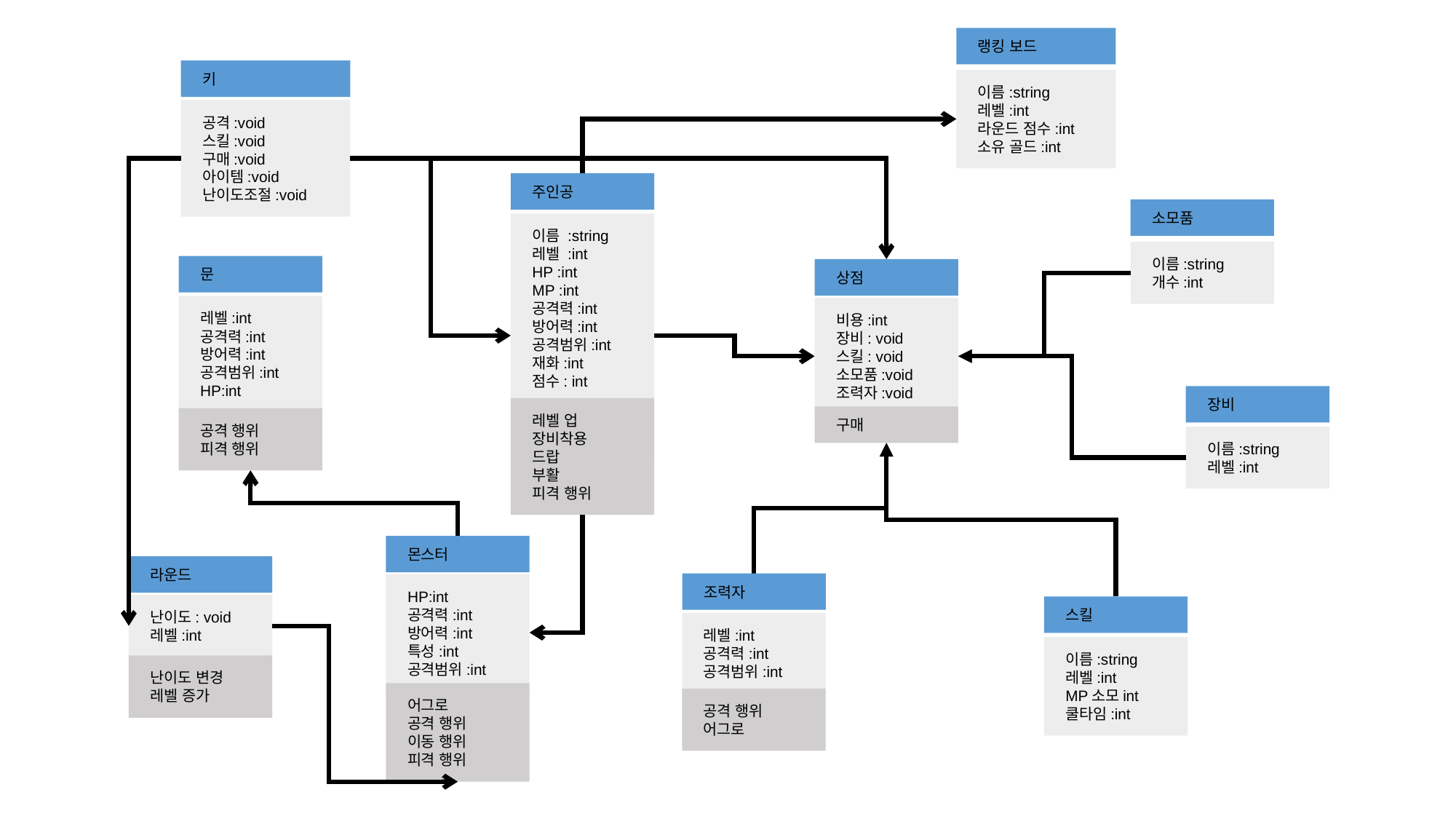

랭킹 보드
이름:string
레벨:int
라운드 점수:int
소유 골드:int
키
공격:void
스킬:void
구매:void
아이템:void
난이도조절:void
주인공
이름 :string
레벨 :int
HP :int
MP :int
공격력:int
방어력:int
공격범위:int
재화:int
점수: int

레벨 업
장비착용
드랍
부활
피격 행위
소모품
이름:string
개수:int
문
레벨:int
공격력:int
방어력:int
공격범위:int
HP:int
공격 행위
피격 행위
상점
비용:int
장비: void
스킬: void
소모품:void
조력자:void
구매
장비
이름:string
레벨:int
몬스터
HP:int
공격력:int
방어력:int
특성:int
공격범위:int
어그로
공격 행위
이동 행위
피격 행위
라운드
난이도: void
레벨:int
조력자
레벨:int
공격력:int
공격범위:int
공격 행위
어그로
스킬
이름:string
레벨:int
MP소모int
쿨타임:int
난이도 변경
레벨 증가